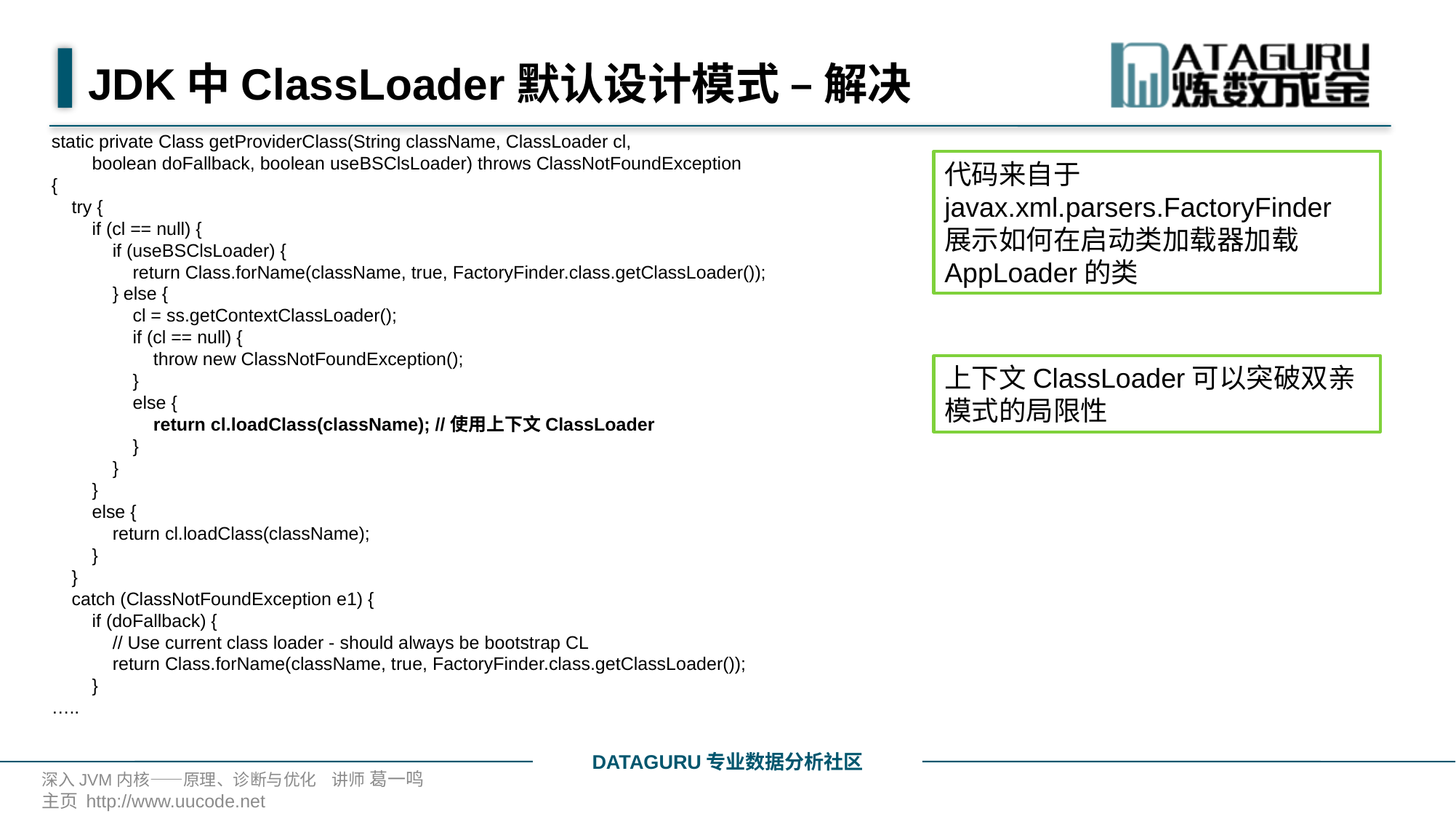

# JDK中ClassLoader默认设计模式 – 解决
static private Class getProviderClass(String className, ClassLoader cl,
        boolean doFallback, boolean useBSClsLoader) throws ClassNotFoundException
{
    try {
        if (cl == null) {
            if (useBSClsLoader) {
                return Class.forName(className, true, FactoryFinder.class.getClassLoader());
            } else {
                cl = ss.getContextClassLoader();
                if (cl == null) {
                    throw new ClassNotFoundException();
                }
                else {
                    return cl.loadClass(className); //使用上下文ClassLoader
                }
            }
        }
        else {
            return cl.loadClass(className);
        }
    }
    catch (ClassNotFoundException e1) {
        if (doFallback) {
            // Use current class loader - should always be bootstrap CL
            return Class.forName(className, true, FactoryFinder.class.getClassLoader());
        }
…..
代码来自于
javax.xml.parsers.FactoryFinder
展示如何在启动类加载器加载AppLoader的类
上下文ClassLoader可以突破双亲模式的局限性